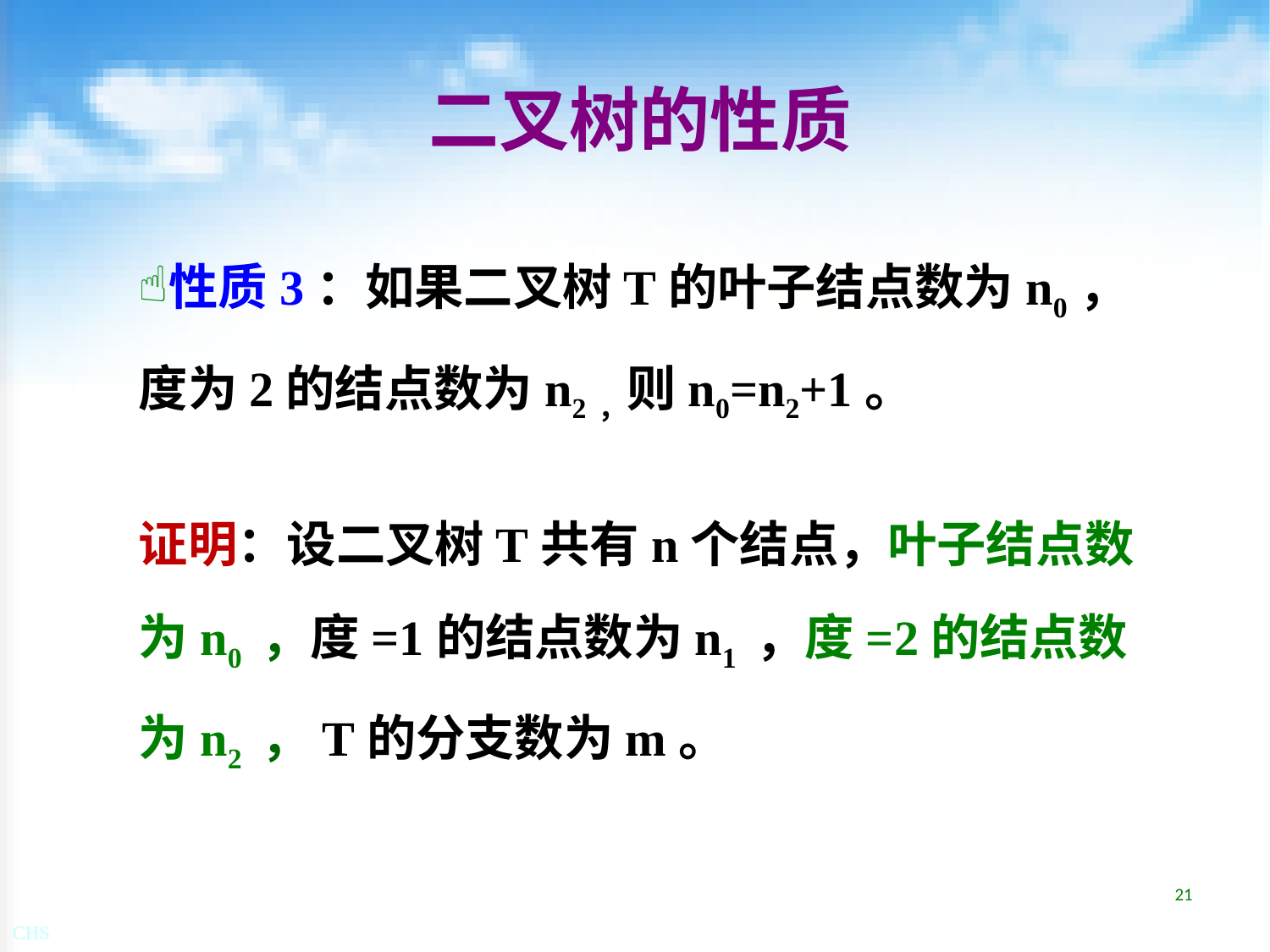

# 二叉树的性质
性质3：如果二叉树T的叶子结点数为n0，度为2的结点数为n2，则n0=n2+1。

证明：设二叉树T共有n个结点，叶子结点数为n0 ，度=1的结点数为n1 ，度=2的结点数为n2 ，T的分支数为m。
21